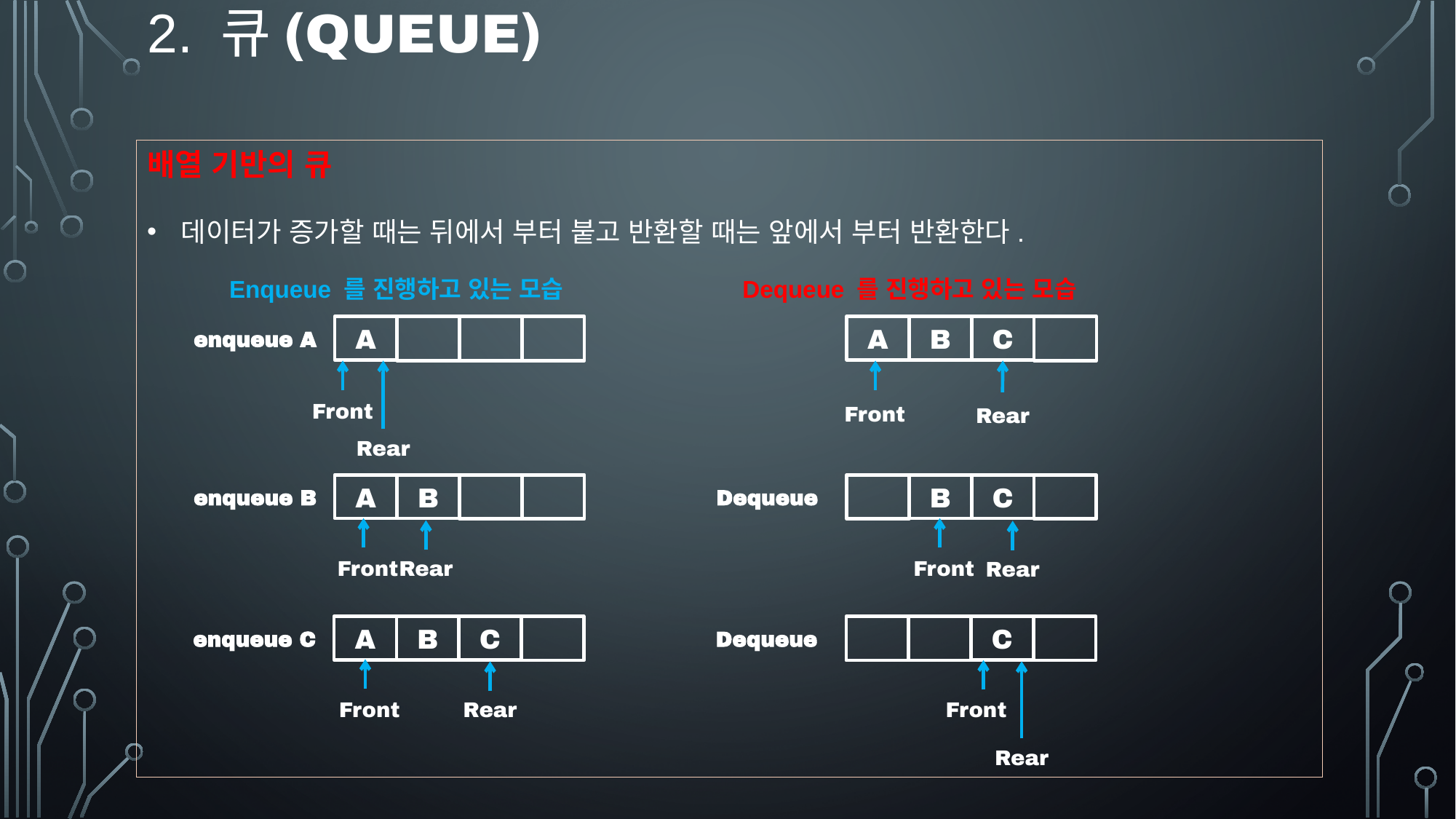

# 2. 큐(queue)
배열 기반의 큐

데이터가 증가할 때는 뒤에서 부터 붙고 반환할 때는 앞에서 부터 반환한다.

Enqueue 를 진행하고 있는 모습
A

enqueue A
Front
Rear
A
B

enqueue B
Front
Rear
A
B
C

enqueue C
Front
Rear
Dequeue 를 진행하고 있는 모습
A
B
C

Front
Rear

B
C

Dequeue
Front
Rear

C

Dequeue
Front
Rear